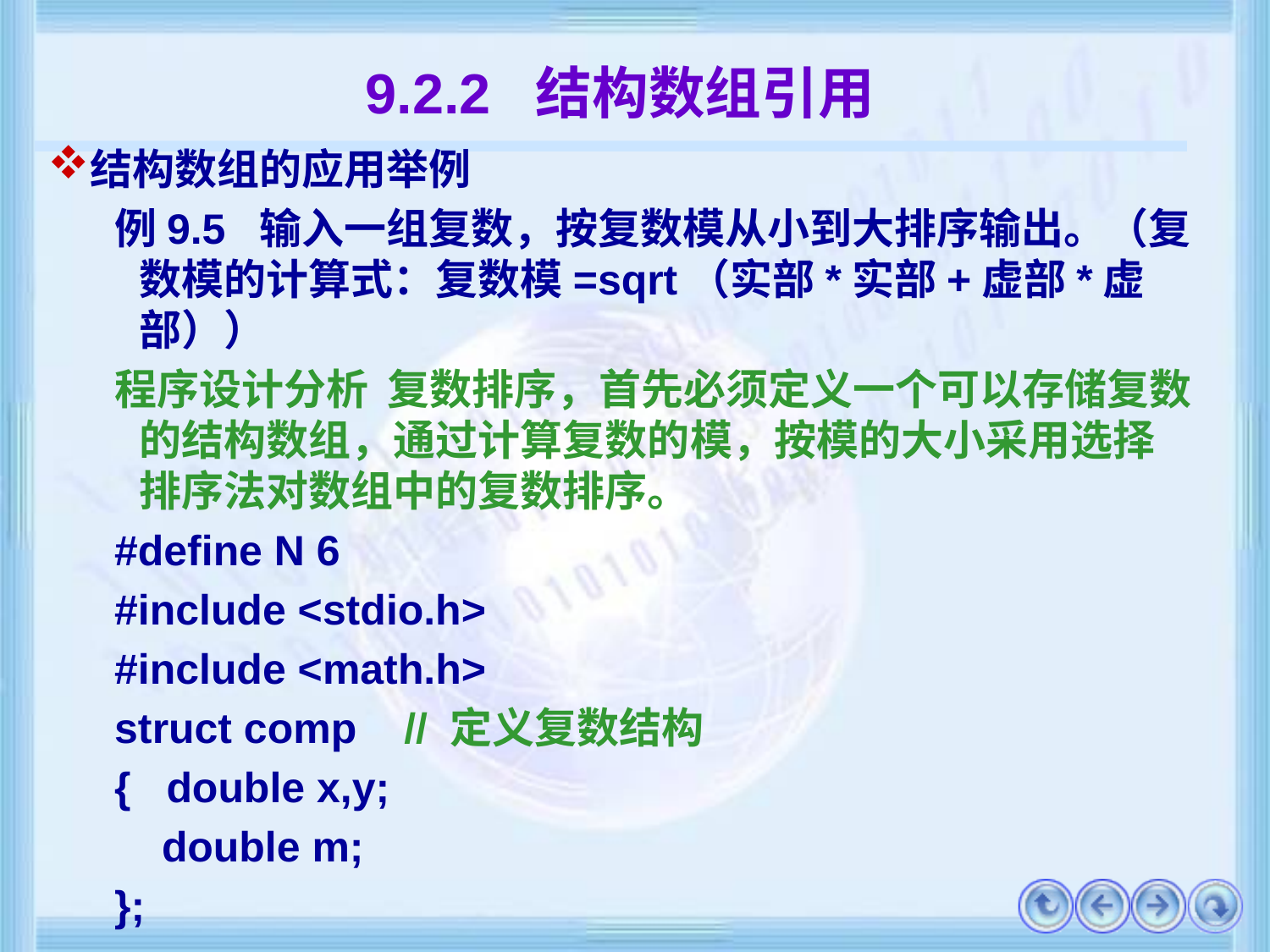

# 9.2.2  结构数组引用
结构数组的应用举例
例9.5  输入一组复数，按复数模从小到大排序输出。（复数模的计算式：复数模=sqrt（实部*实部+虚部*虚部））
程序设计分析  复数排序，首先必须定义一个可以存储复数的结构数组，通过计算复数的模，按模的大小采用选择排序法对数组中的复数排序。
#define N 6
#include <stdio.h>
#include <math.h>
struct comp    // 定义复数结构
{   double x,y;
    double m;
};